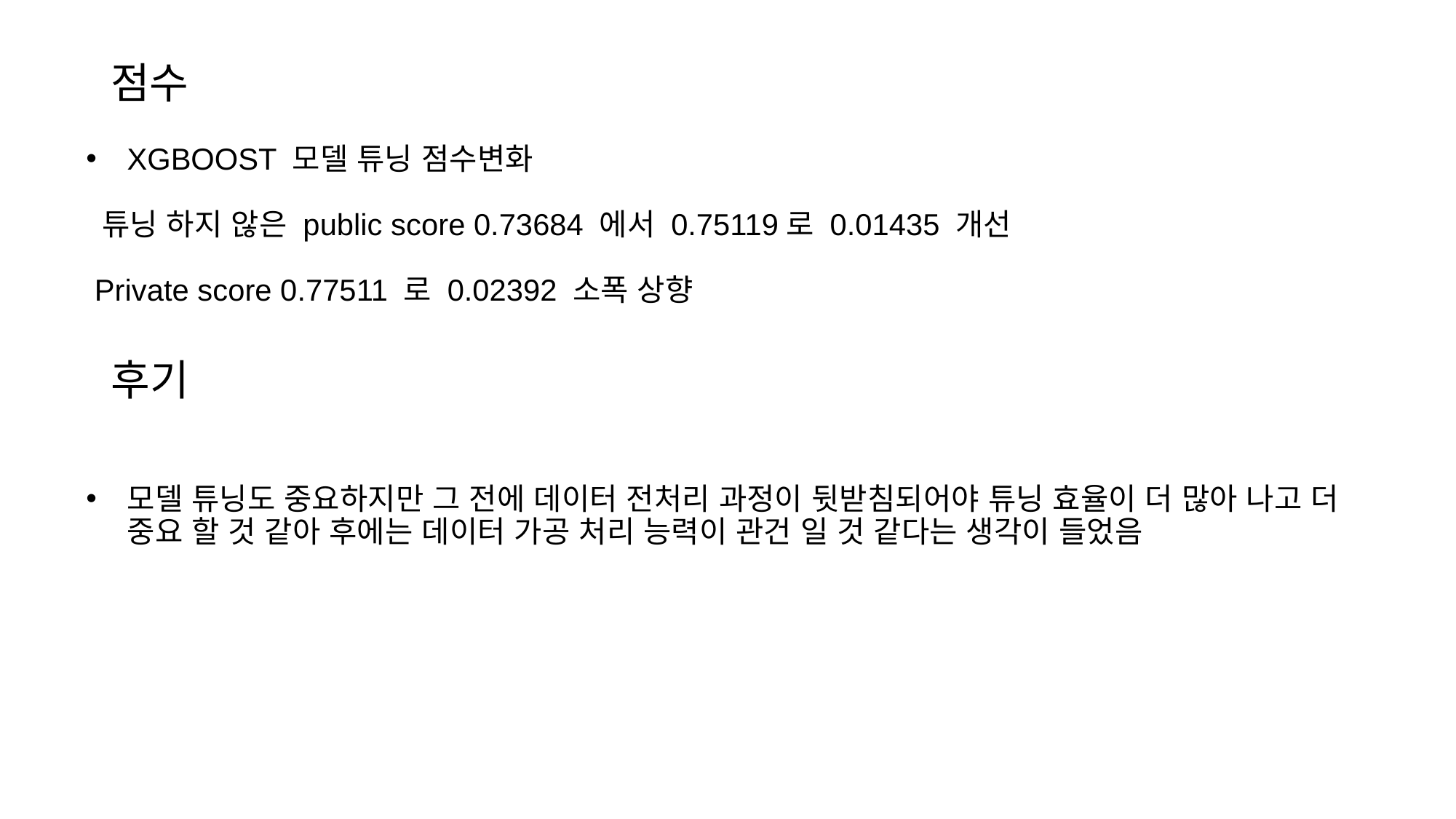

# 점수
XGBOOST 모델 튜닝 점수변화

 튜닝 하지 않은 public score 0.73684 에서 0.75119로 0.01435 개선

 Private score 0.77511 로 0.02392 소폭 상향

후기
모델 튜닝도 중요하지만 그 전에 데이터 전처리 과정이 뒷받침되어야 튜닝 효율이 더 많아 나고 더 중요 할 것 같아 후에는 데이터 가공 처리 능력이 관건 일 것 같다는 생각이 들었음